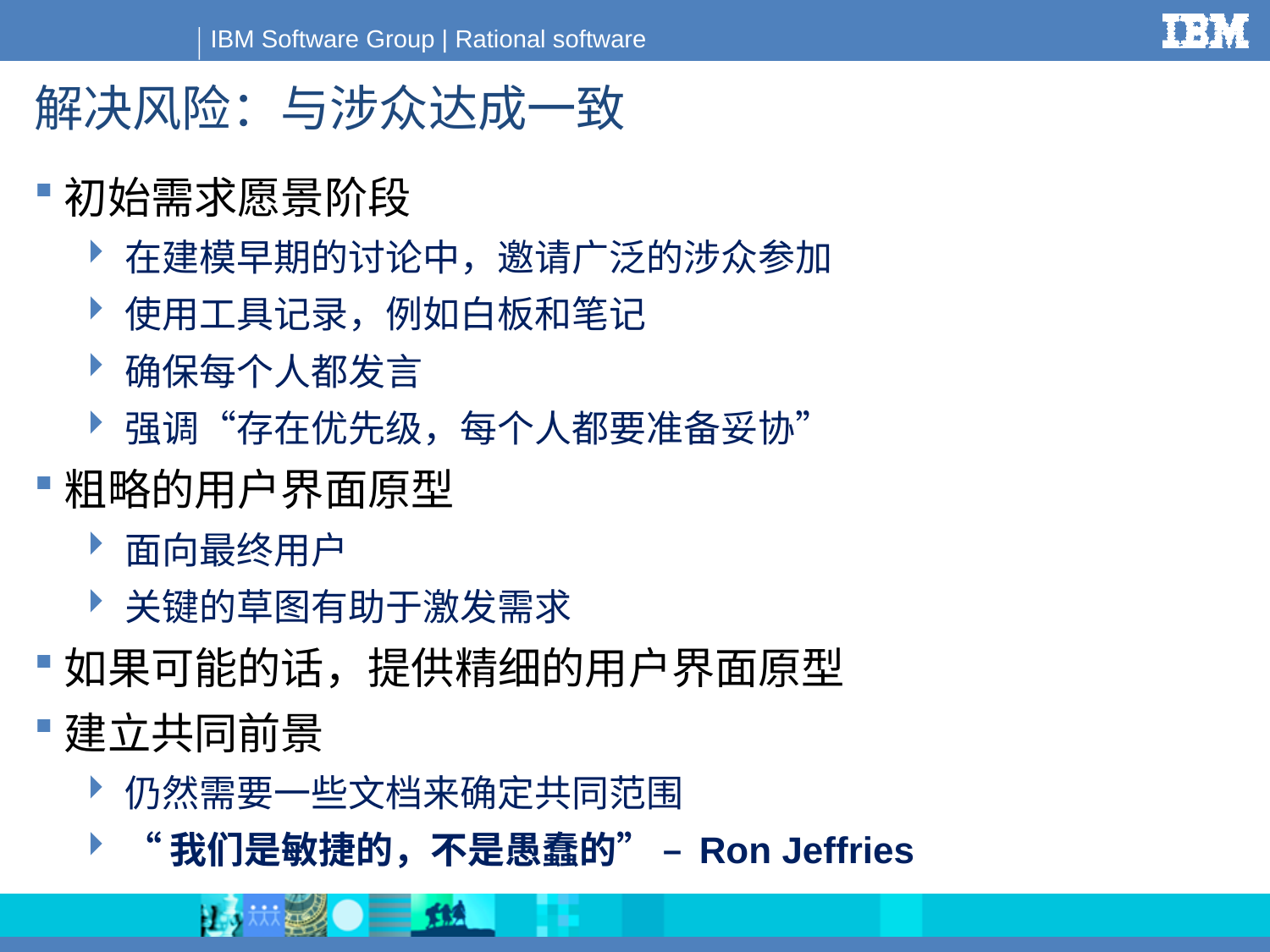

# 解决风险：与涉众达成一致
初始需求愿景阶段
在建模早期的讨论中，邀请广泛的涉众参加
使用工具记录，例如白板和笔记
确保每个人都发言
强调“存在优先级，每个人都要准备妥协”
粗略的用户界面原型
面向最终用户
关键的草图有助于激发需求
如果可能的话，提供精细的用户界面原型
建立共同前景
仍然需要一些文档来确定共同范围
“我们是敏捷的，不是愚蠢的” – Ron Jeffries